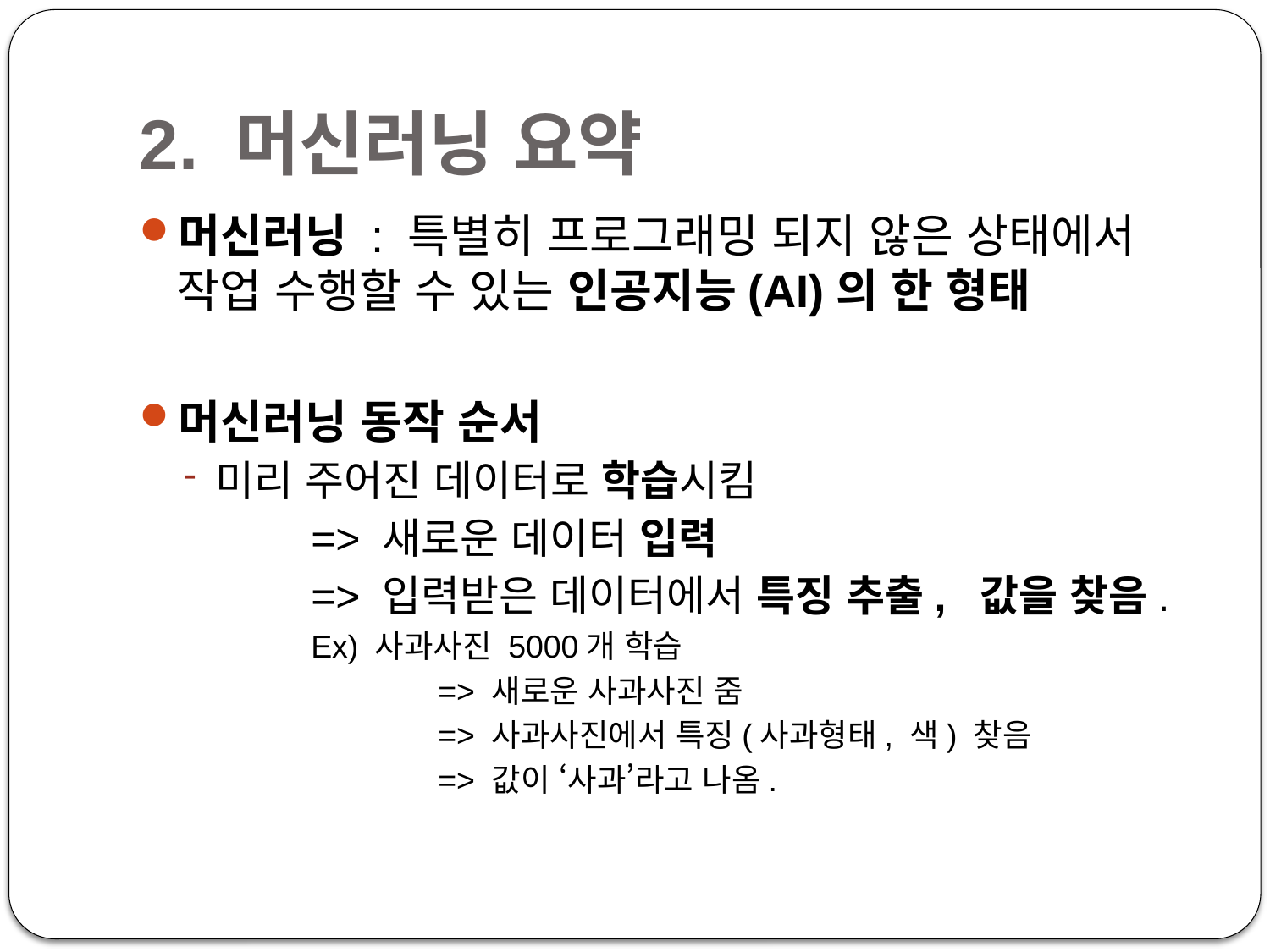

# 2. 머신러닝 요약
머신러닝 : 특별히 프로그래밍 되지 않은 상태에서 작업 수행할 수 있는 인공지능(AI)의 한 형태

머신러닝 동작 순서
미리 주어진 데이터로 학습시킴
	=> 새로운 데이터 입력
	=> 입력받은 데이터에서 특징 추출,  값을 찾음.
	Ex) 사과사진 5000개 학습
		=> 새로운 사과사진 줌
		=> 사과사진에서 특징(사과형태, 색) 찾음
		=> 값이 ‘사과’라고 나옴.